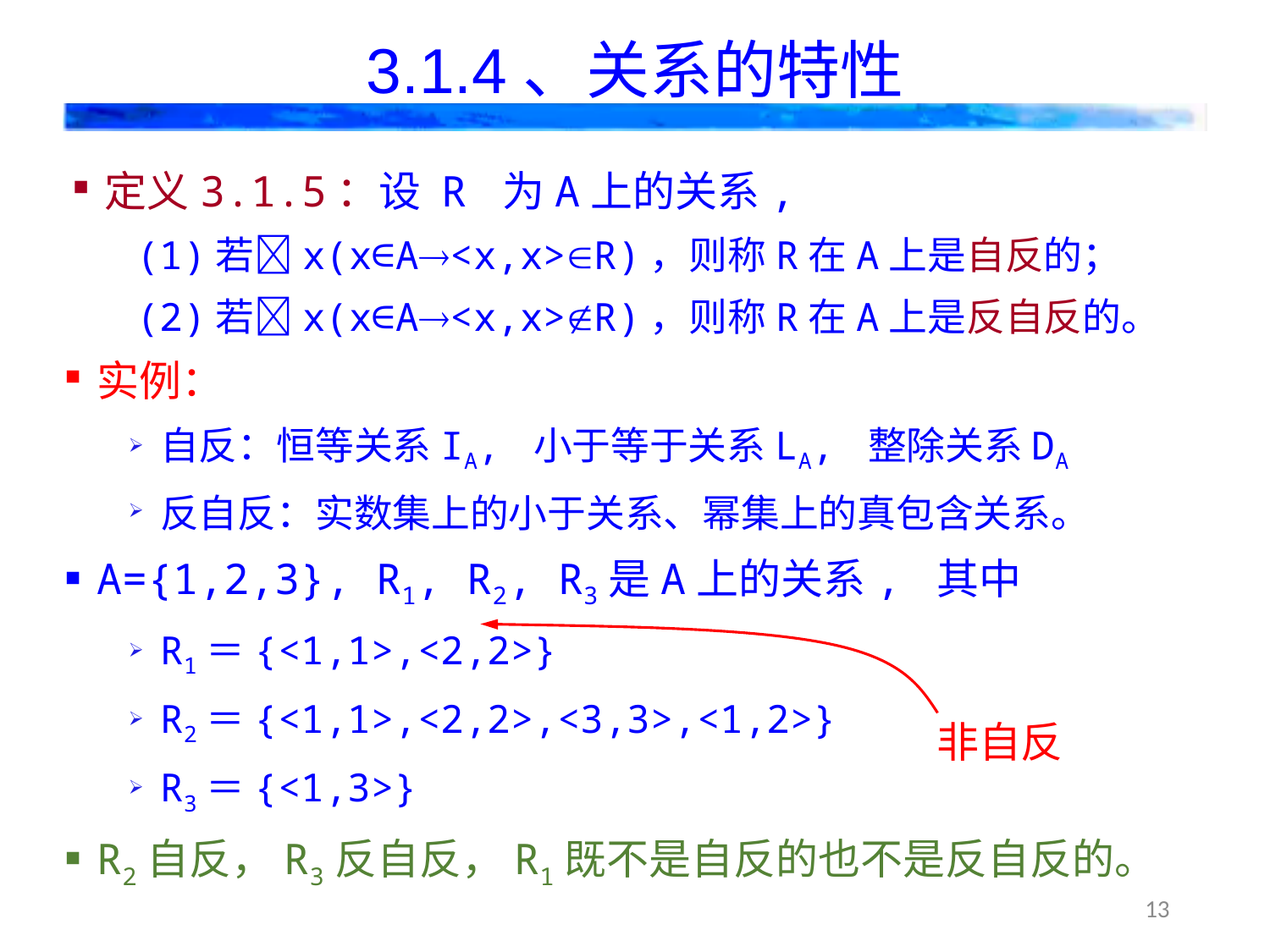

# 3.1.4、关系的特性
定义3.1.5：设 R 为A上的关系,
(1)若∀x(x∈A→<x,x>∈R)，则称R在A上是自反的；
(2)若∀x(x∈A→<x,x>∉R)，则称R在A上是反自反的。
实例：
自反：恒等关系IA, 小于等于关系LA, 整除关系DA
反自反：实数集上的小于关系、幂集上的真包含关系。
A={1,2,3}, R1, R2, R3是A上的关系, 其中
R1＝{<1,1>,<2,2>}
R2＝{<1,1>,<2,2>,<3,3>,<1,2>}
R3＝{<1,3>}
R2自反，R3反自反，R1既不是自反的也不是反自反的。

非自反
13